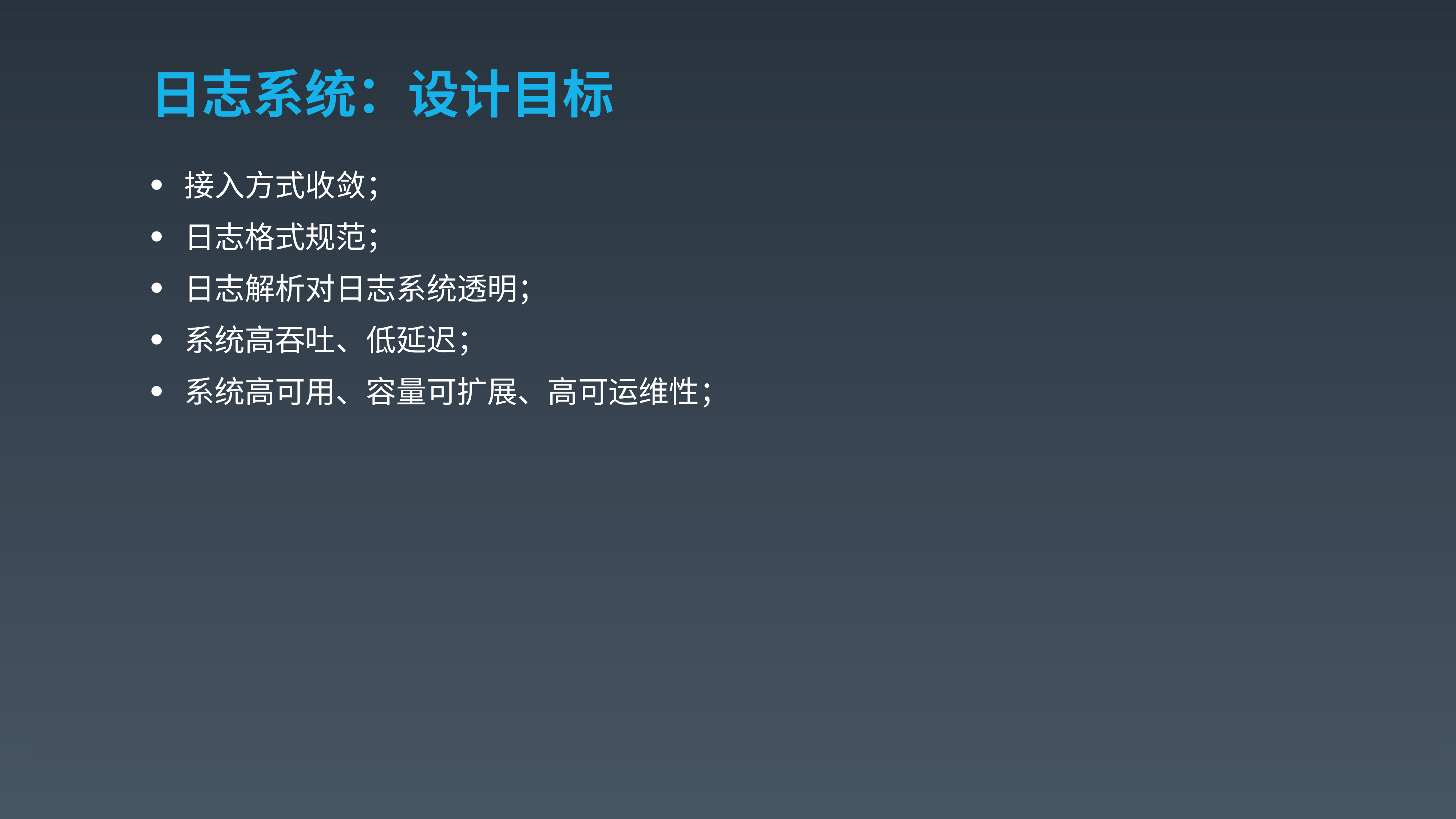

# 日志系统：设计目标
接入方式收敛；
日志格式规范；
日志解析对日志系统透明；
系统高吞吐、低延迟；
系统高可用、容量可扩展、高可运维性；